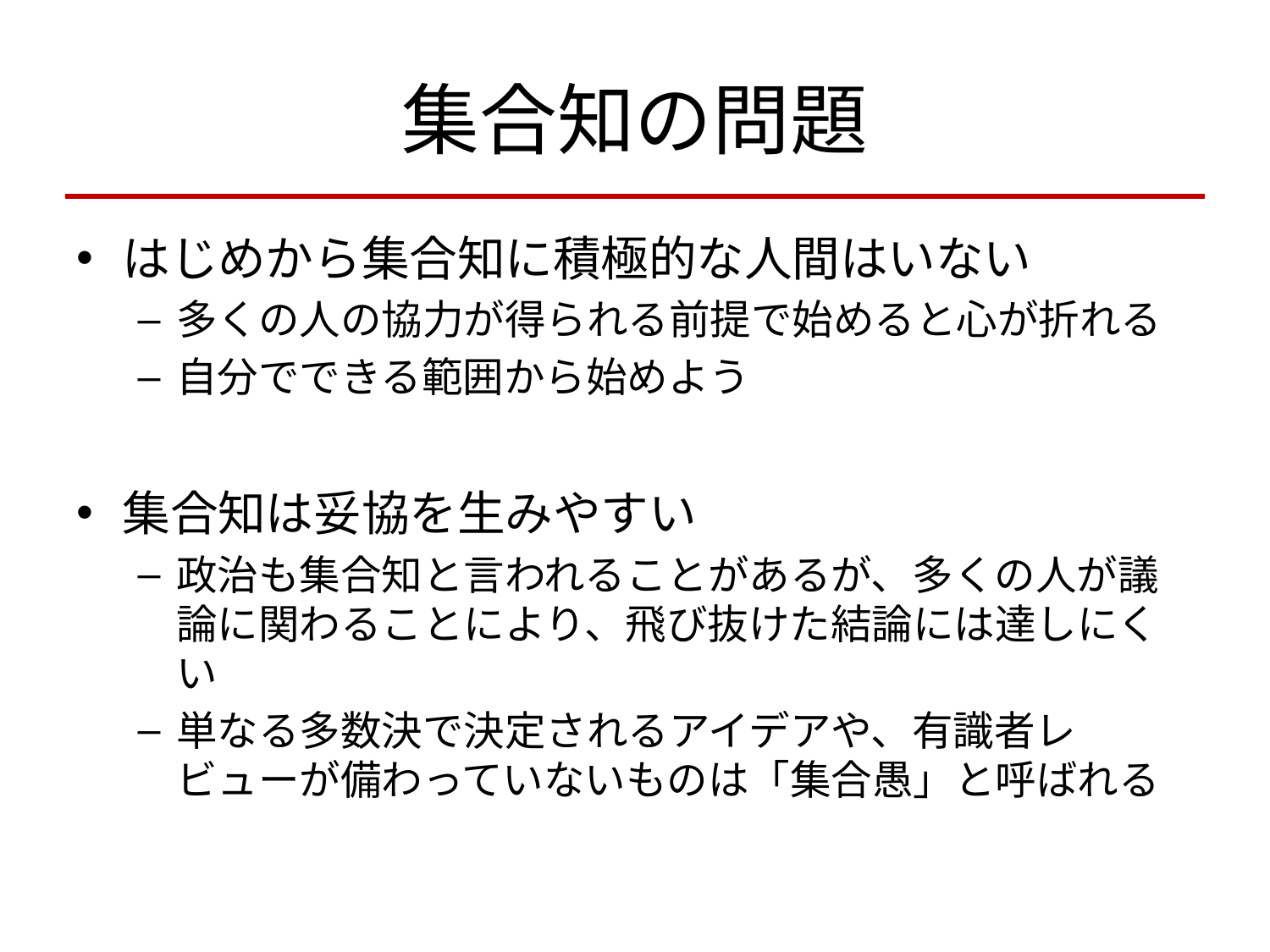

# 集合知の問題
はじめから集合知に積極的な人間はいない
多くの人の協力が得られる前提で始めると心が折れる
自分でできる範囲から始めよう

集合知は妥協を生みやすい
政治も集合知と言われることがあるが、多くの人が議論に関わることにより、飛び抜けた結論には達しにくい
単なる多数決で決定されるアイデアや、有識者レビューが備わっていないものは「集合愚」と呼ばれる